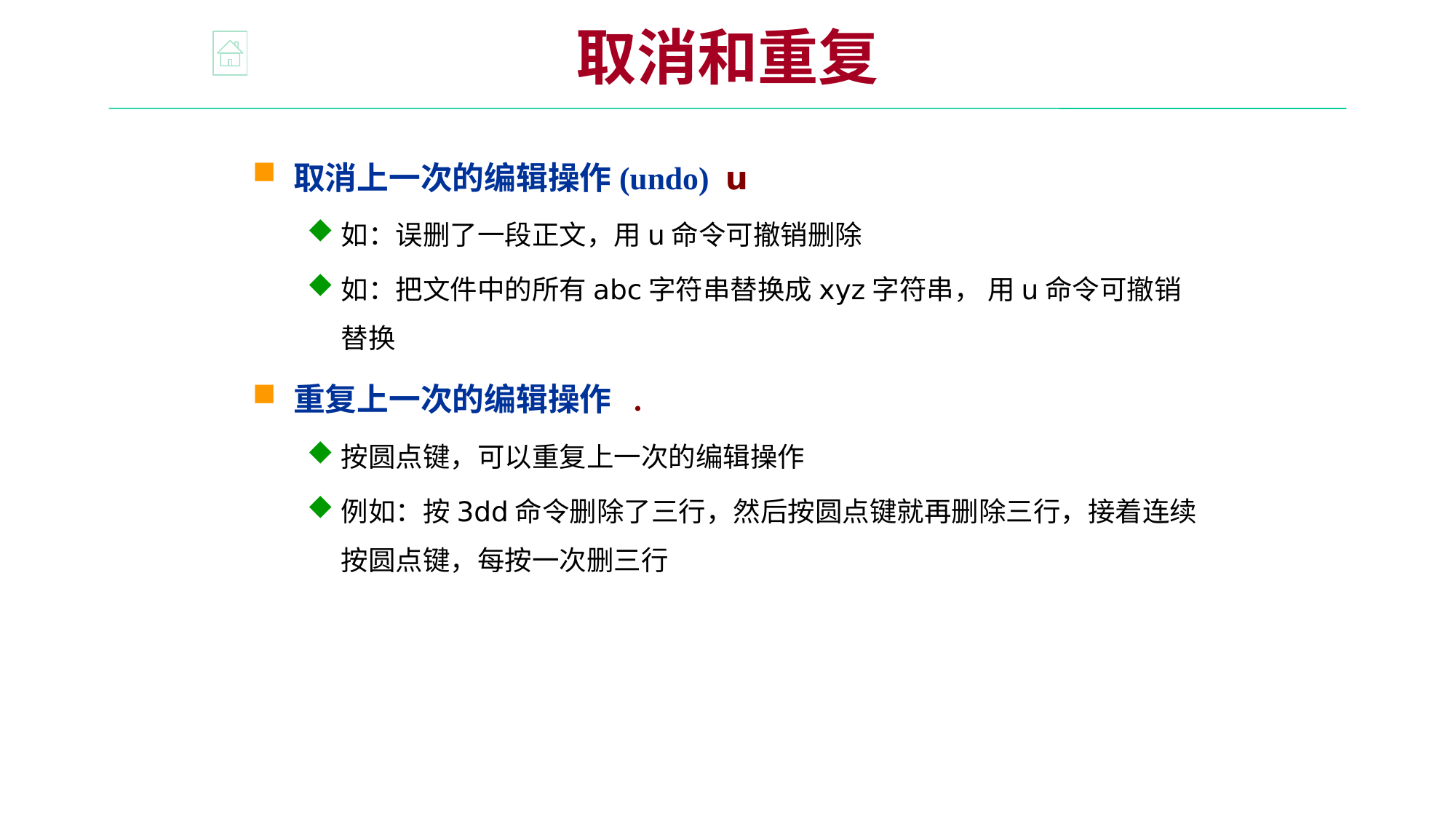

取消和重复

取消上一次的编辑操作(undo)  u
如：误删了一段正文，用u命令可撤销删除
如：把文件中的所有abc字符串替换成xyz字符串， 用u命令可撤销替换
重复上一次的编辑操作  .
按圆点键，可以重复上一次的编辑操作
例如：按3dd命令删除了三行，然后按圆点键就再删除三行，接着连续按圆点键，每按一次删三行